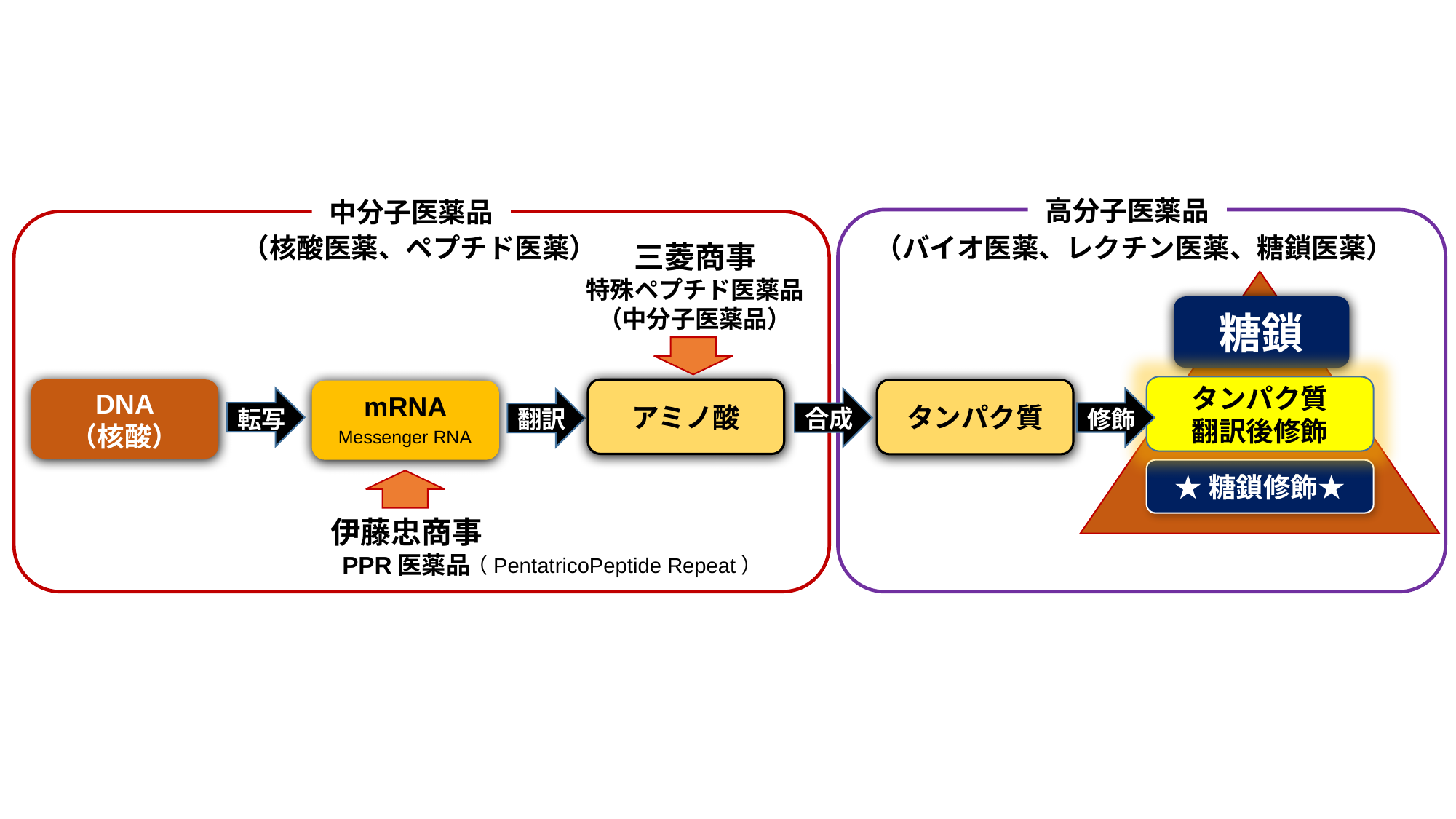

高分子医薬品
中分子医薬品

（バイオ医薬、レクチン医薬、糖鎖医薬）
（核酸医薬、ペプチド医薬）
三菱商事
特殊ペプチド医薬品
（中分子医薬品）

糖鎖

タンパク質
翻訳後修飾
DNA
（核酸）
アミノ酸
タンパク質
mRNA

転写

修飾

合成
翻訳
Messenger RNA
★糖鎖修飾★

伊藤忠商事
PPR医薬品
（PentatricoPeptide Repeat）